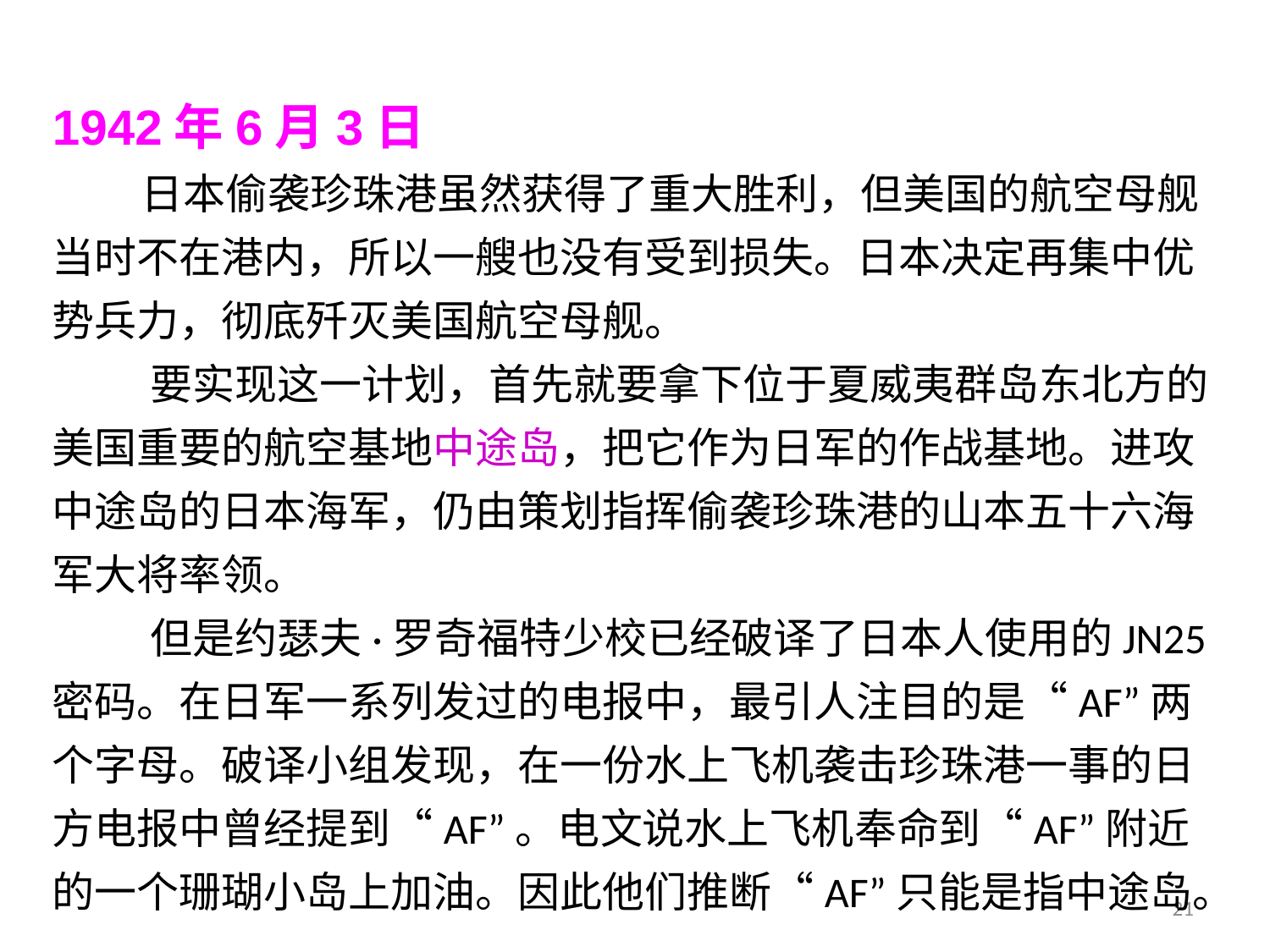

1942年6月3日
   日本偷袭珍珠港虽然获得了重大胜利，但美国的航空母舰当时不在港内，所以一艘也没有受到损失。日本决定再集中优势兵力，彻底歼灭美国航空母舰。
    要实现这一计划，首先就要拿下位于夏威夷群岛东北方的美国重要的航空基地中途岛，把它作为日军的作战基地。进攻中途岛的日本海军，仍由策划指挥偷袭珍珠港的山本五十六海军大将率领。
    但是约瑟夫·罗奇福特少校已经破译了日本人使用的JN25密码。在日军一系列发过的电报中，最引人注目的是“AF”两个字母。破译小组发现，在一份水上飞机袭击珍珠港一事的日方电报中曾经提到“AF”。电文说水上飞机奉命到“AF”附近的一个珊瑚小岛上加油。因此他们推断“AF”只能是指中途岛。
21